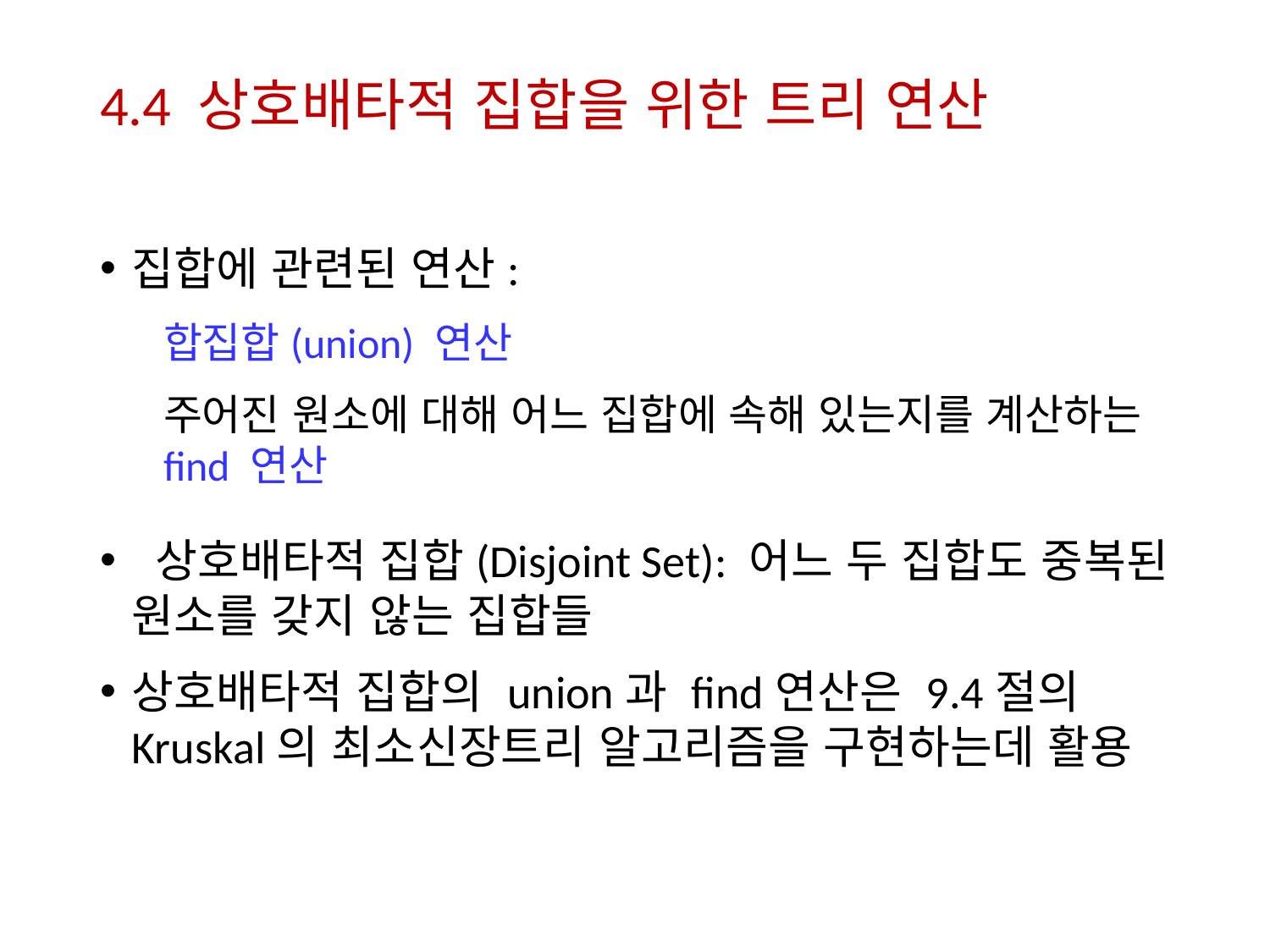

# 4.4 상호배타적 집합을 위한 트리 연산
집합에 관련된 연산:
합집합(union) 연산
주어진 원소에 대해 어느 집합에 속해 있는지를 계산하는 find 연산
 상호배타적 집합(Disjoint Set): 어느 두 집합도 중복된 원소를 갖지 않는 집합들
상호배타적 집합의 union과 find연산은 9.4절의 Kruskal의 최소신장트리 알고리즘을 구현하는데 활용